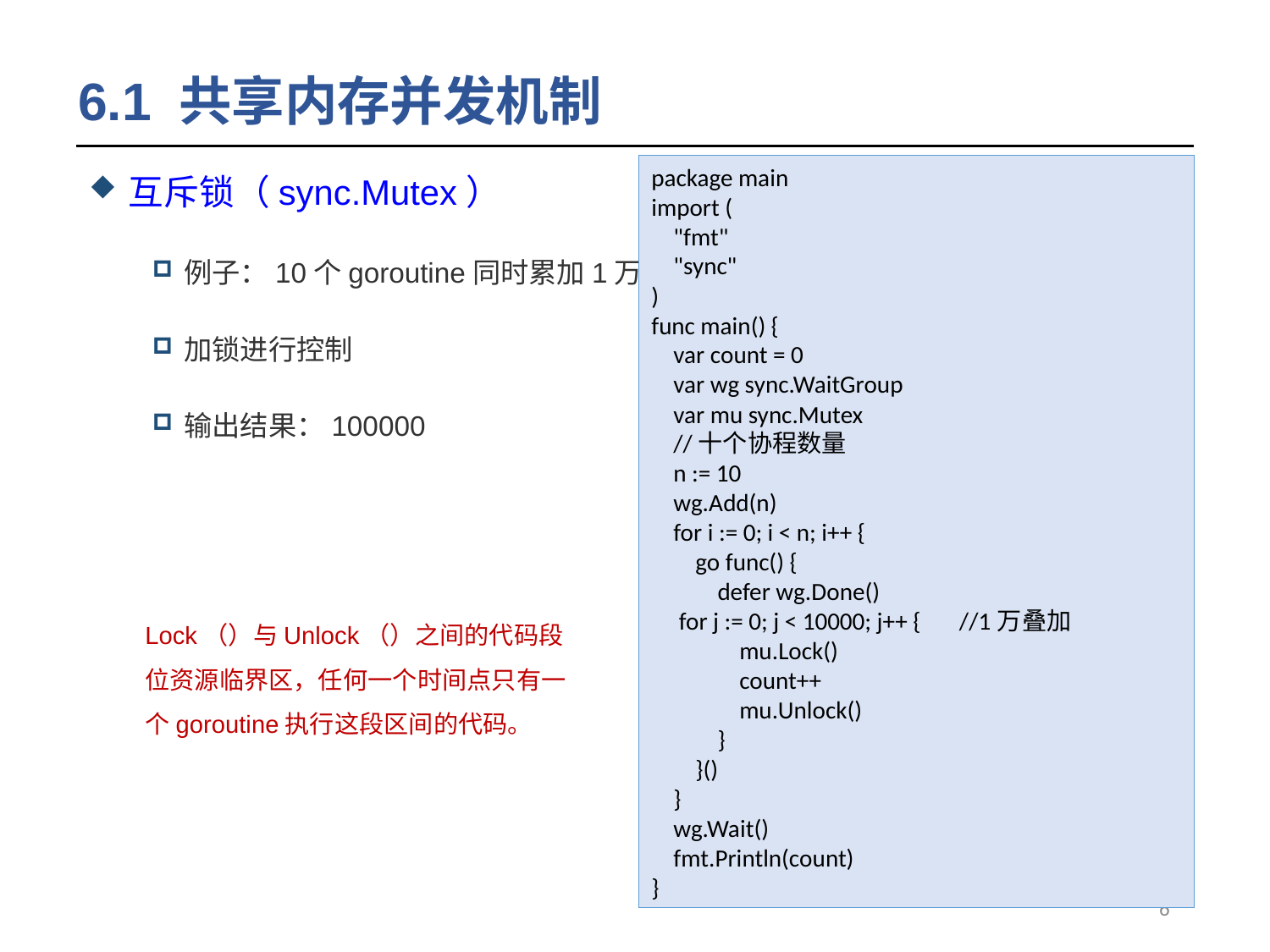

# 6.1 共享内存并发机制
互斥锁（sync.Mutex）
例子：10个goroutine同时累加1万
加锁进行控制
输出结果：100000

package main
import (
    "fmt"
    "sync"
)
func main() {
    var count = 0
    var wg sync.WaitGroup
    var mu sync.Mutex
    //十个协程数量
    n := 10
    wg.Add(n)
    for i := 0; i < n; i++ {
        go func() {
            defer wg.Done()
     for j := 0; j < 10000; j++ {       //1万叠加
                mu.Lock()
                count++
                mu.Unlock()
            }
        }()
    }
    wg.Wait()
    fmt.Println(count)
}
Lock（）与Unlock（）之间的代码段位资源临界区，任何一个时间点只有一个goroutine执行这段区间的代码。

6